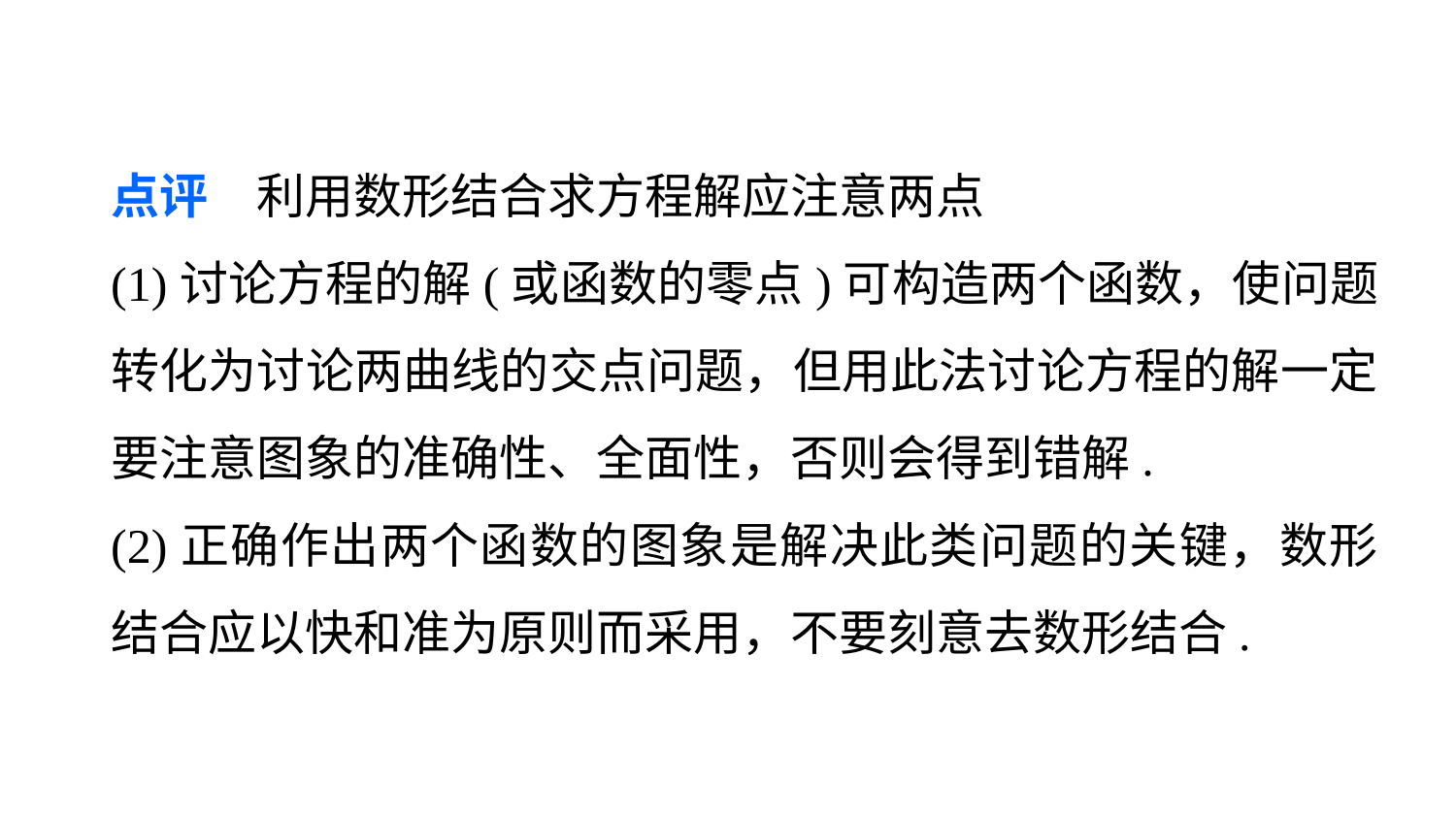

点评　利用数形结合求方程解应注意两点
(1)讨论方程的解(或函数的零点)可构造两个函数，使问题转化为讨论两曲线的交点问题，但用此法讨论方程的解一定要注意图象的准确性、全面性，否则会得到错解.
(2)正确作出两个函数的图象是解决此类问题的关键，数形结合应以快和准为原则而采用，不要刻意去数形结合.